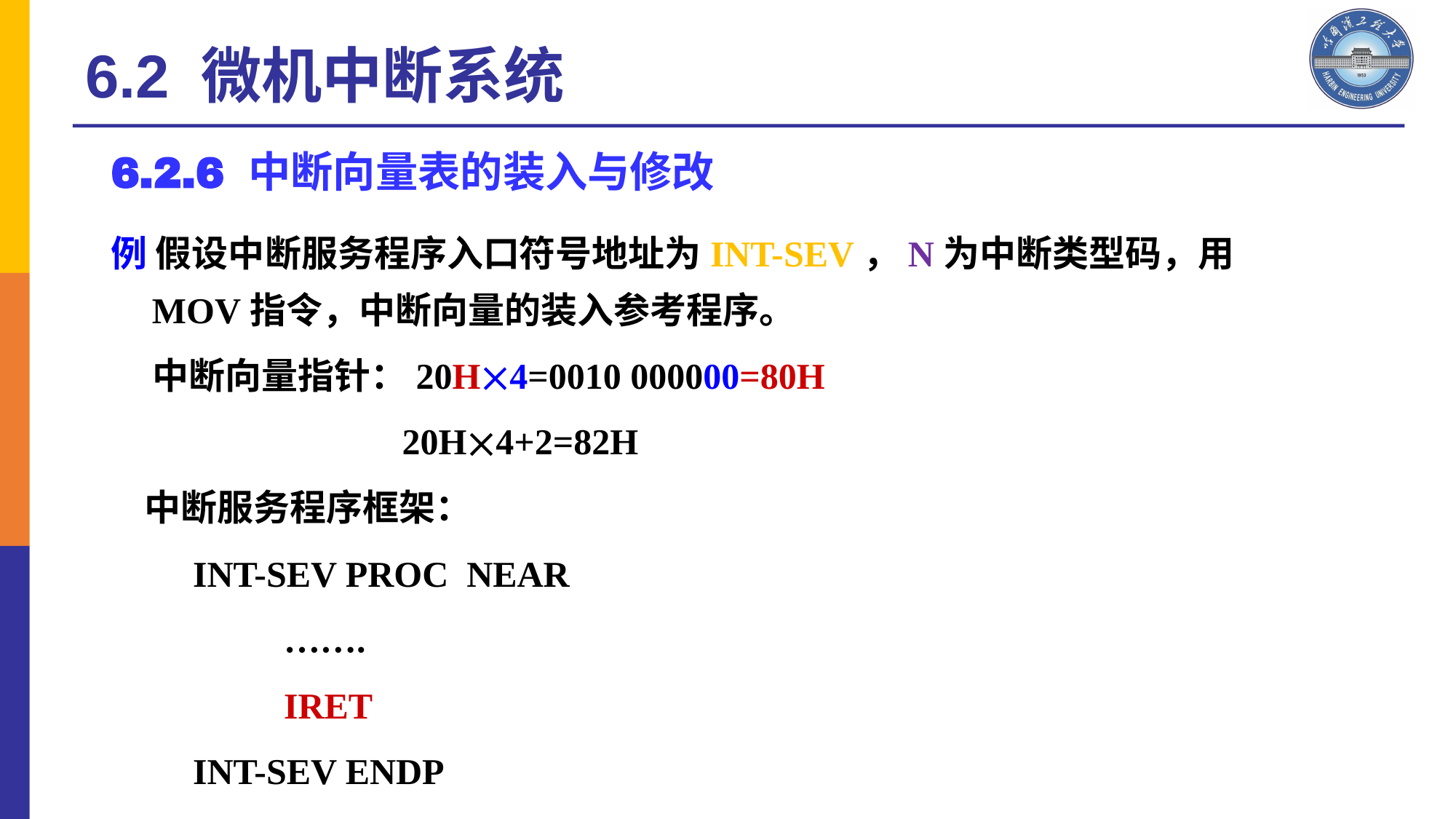

6.2 微机中断系统
6.2.6 中断向量表的装入与修改
例 假设中断服务程序入口符号地址为INT-SEV，N为中断类型码，用MOV指令，中断向量的装入参考程序。
    中断向量指针：20H×4=0010 000000=80H
                                20H×4+2=82H
   中断服务程序框架：
         INT-SEV PROC  NEAR
                   …….
                   IRET
         INT-SEV ENDP